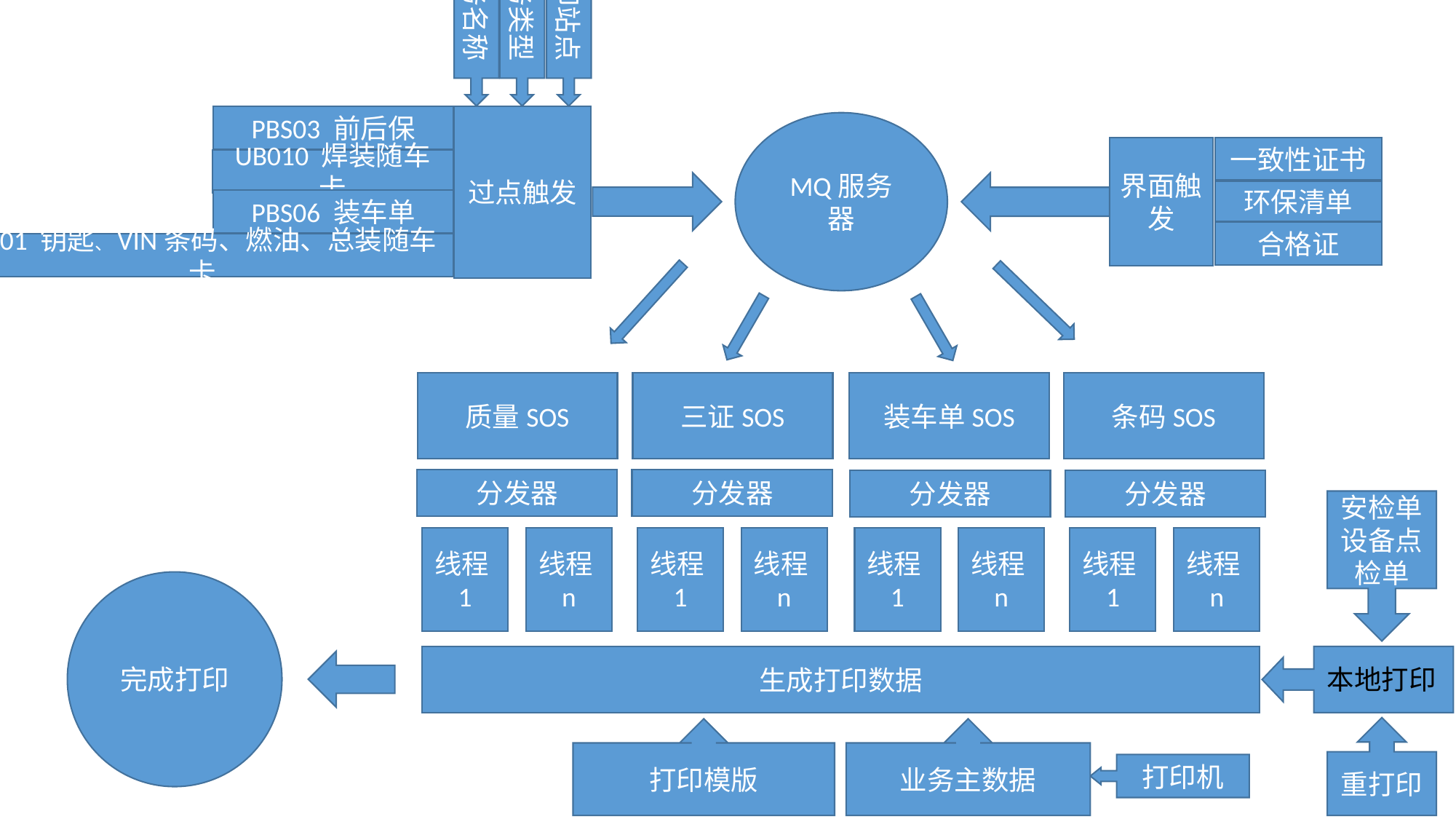

业务名称
业务类型
打印站点
过点触发
PBS03 前后保
MQ服务器
界面触发
一致性证书
UB010 焊装随车卡

环保清单
PBS06 装车单
合格证
FL-01 钥匙、VIN条码、燃油、总装随车卡

质量SOS
三证SOS
条码SOS
装车单SOS

分发器
分发器
分发器
分发器
安检单
设备点检单
线程1
线程n
线程1
线程n
线程1
线程n
线程1
线程n
完成打印

生成打印数据

本地打印
打印机
重打印
打印模版
业务主数据